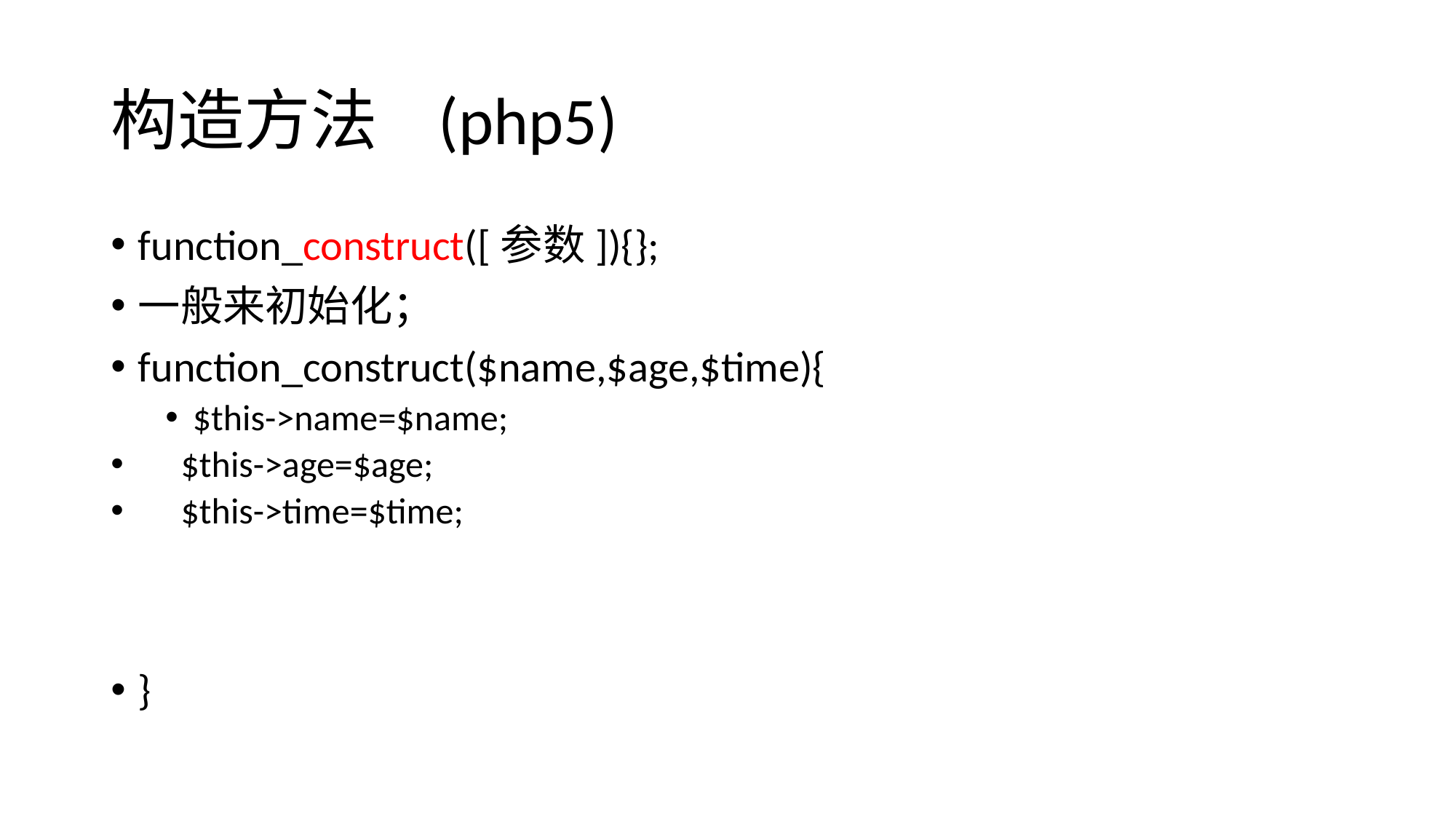

# 构造方法	(php5)
function_construct([参数]){};
一般来初始化；
function_construct($name,$age,$time){
$this->name=$name;
       $this->age=$age;
       $this->time=$time;

}